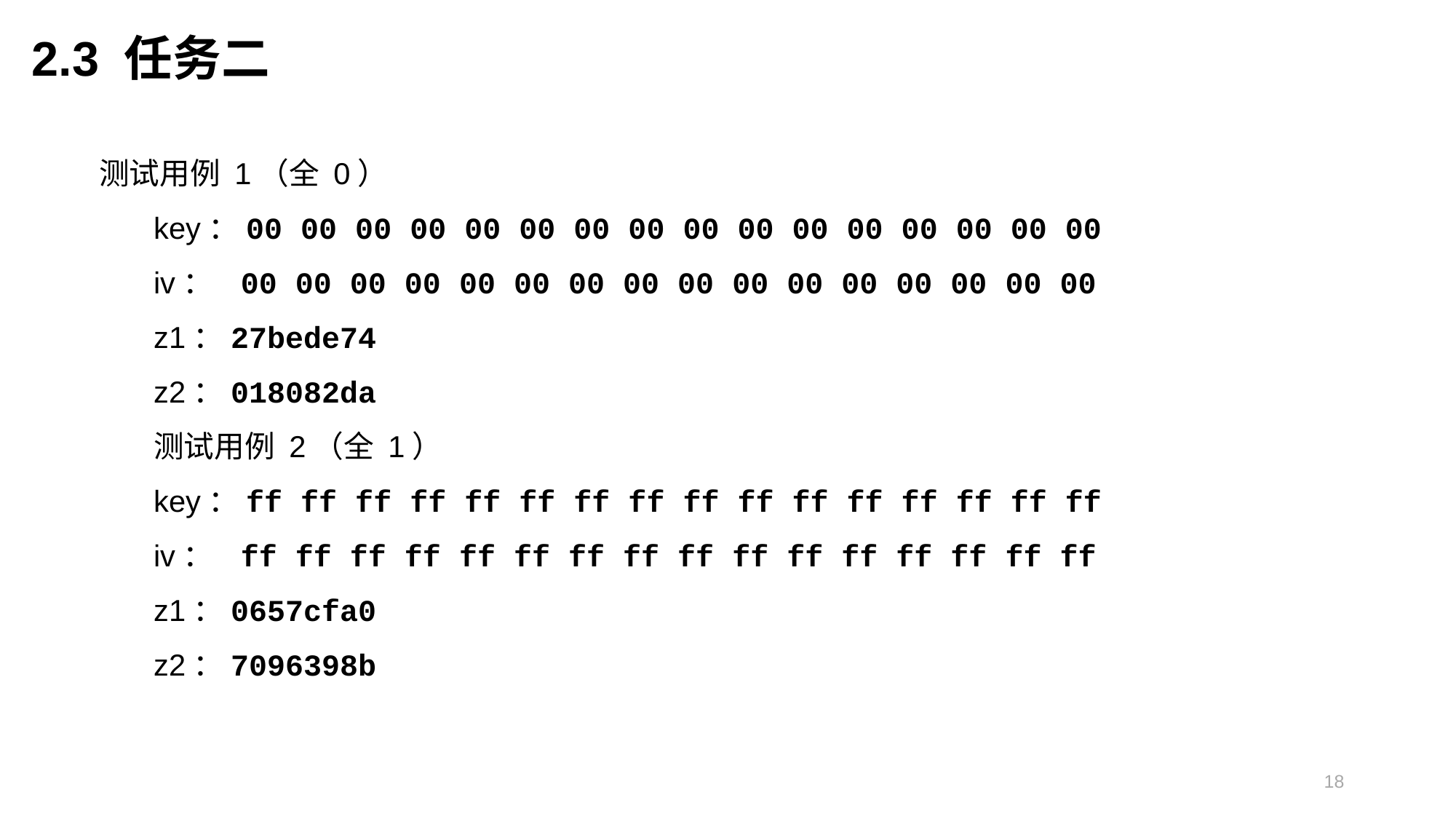

2.3 任务二
测试用例 1（全 0）
key：00 00 00 00 00 00 00 00 00 00 00 00 00 00 00 00
iv：   00 00 00 00 00 00 00 00 00 00 00 00 00 00 00 00
z1：27bede74
z2：018082da
测试用例 2（全 1）
key：ff ff ff ff ff ff ff ff ff ff ff ff ff ff ff ff
iv：   ff ff ff ff ff ff ff ff ff ff ff ff ff ff ff ff
z1：0657cfa0
z2：7096398b
18